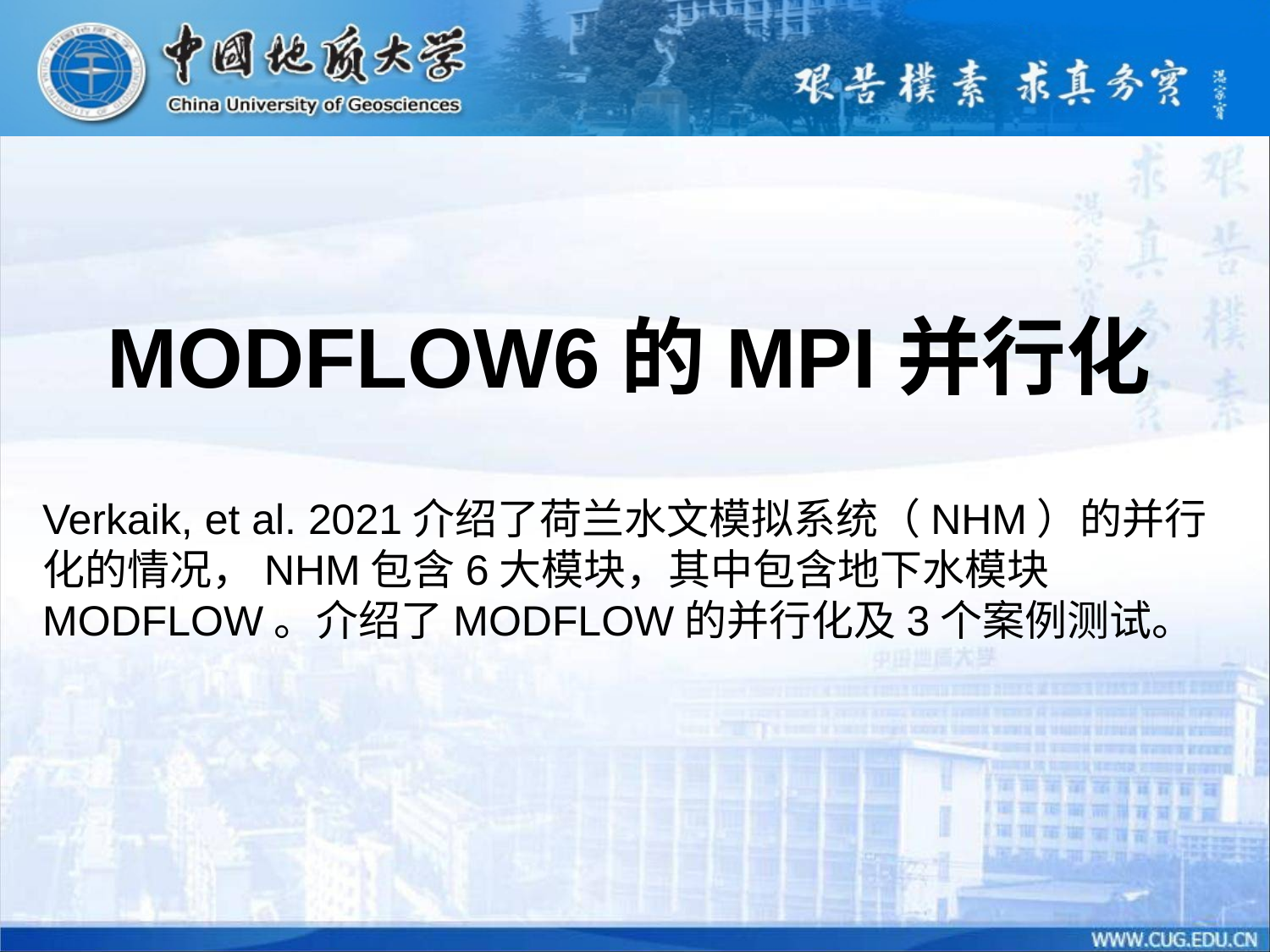

# MODFLOW6的MPI并行化
Verkaik, et al. 2021介绍了荷兰水文模拟系统（NHM）的并行化的情况，NHM包含6大模块，其中包含地下水模块MODFLOW。介绍了MODFLOW的并行化及3个案例测试。